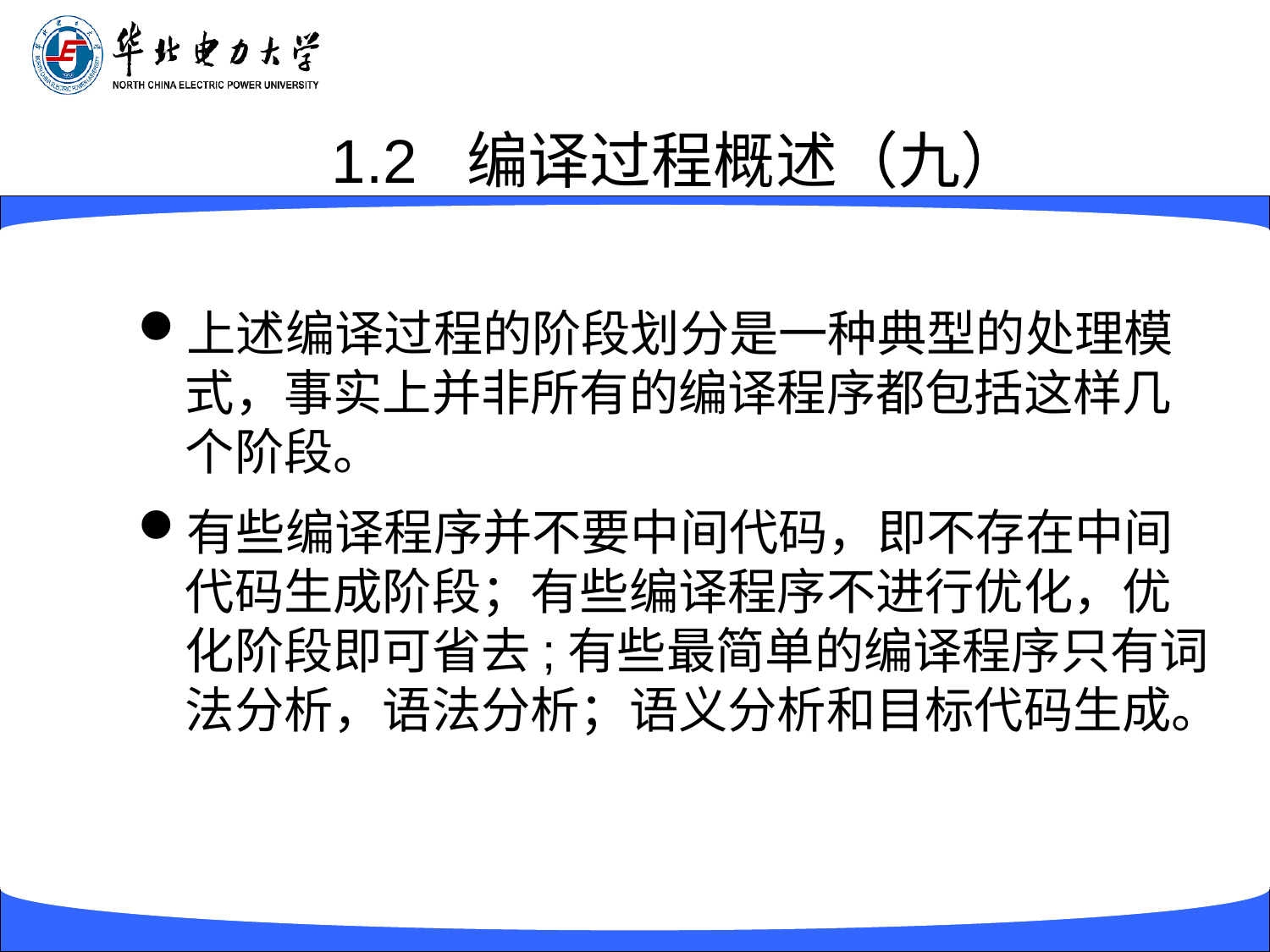

# 1.2  编译过程概述（九）
上述编译过程的阶段划分是一种典型的处理模式，事实上并非所有的编译程序都包括这样几个阶段。
有些编译程序并不要中间代码，即不存在中间代码生成阶段；有些编译程序不进行优化，优化阶段即可省去;有些最简单的编译程序只有词法分析，语法分析；语义分析和目标代码生成。